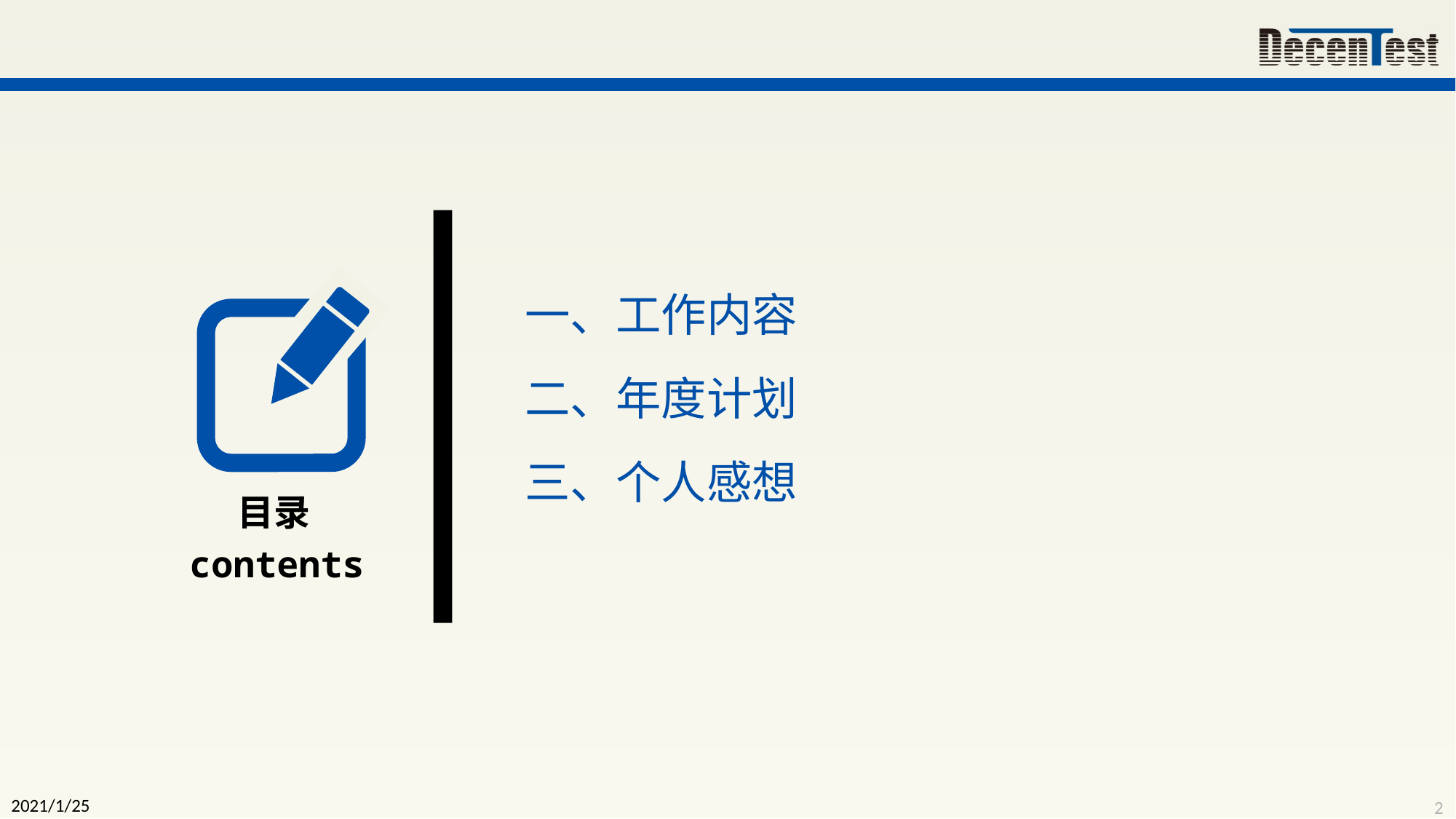

一、工作内容
二、年度计划
三、个人感想
目录
contents
2021/1/25
2